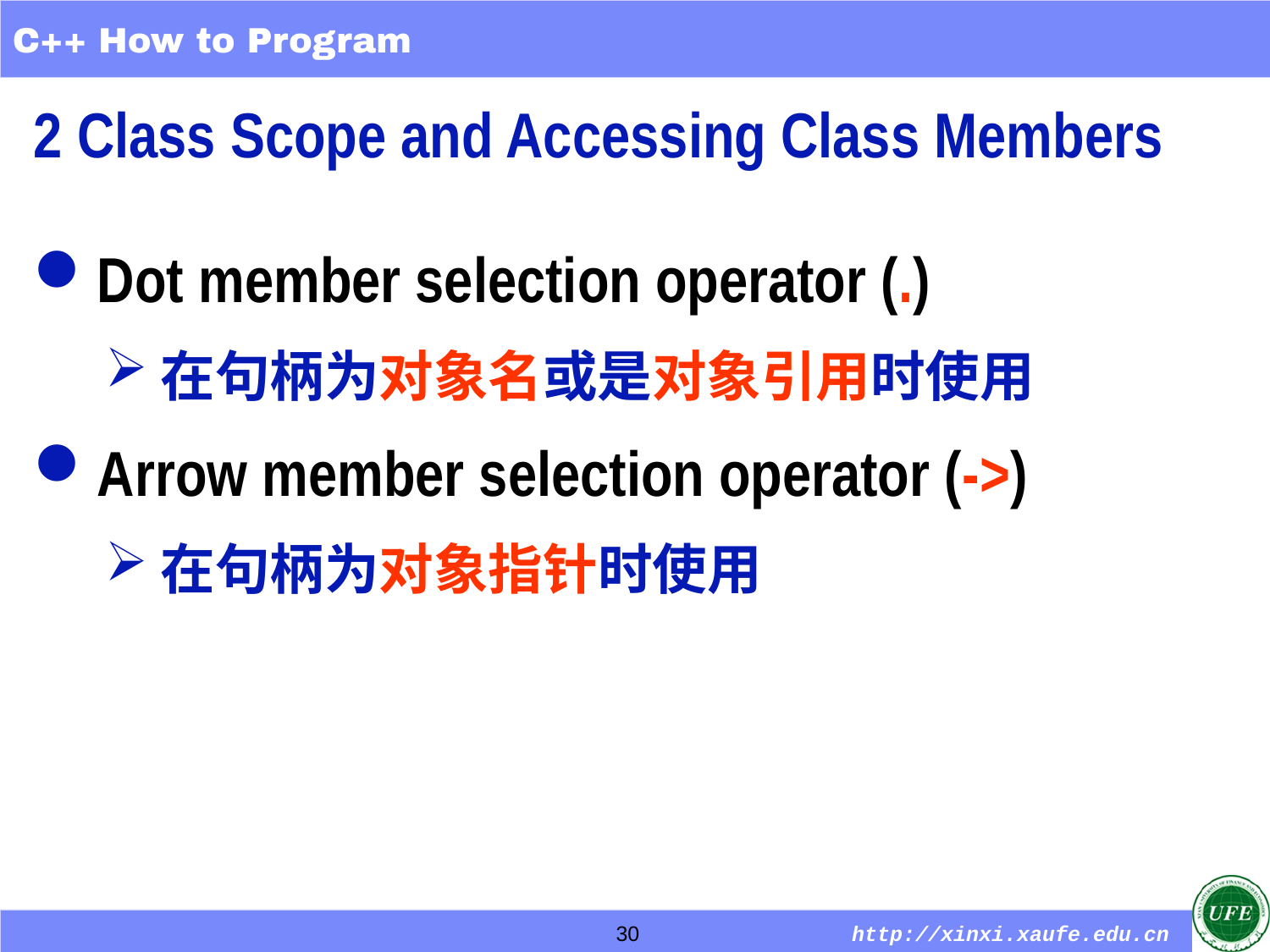

2 Class Scope and Accessing Class Members
Dot member selection operator (.)
在句柄为对象名或是对象引用时使用
Arrow member selection operator (->)
在句柄为对象指针时使用
30